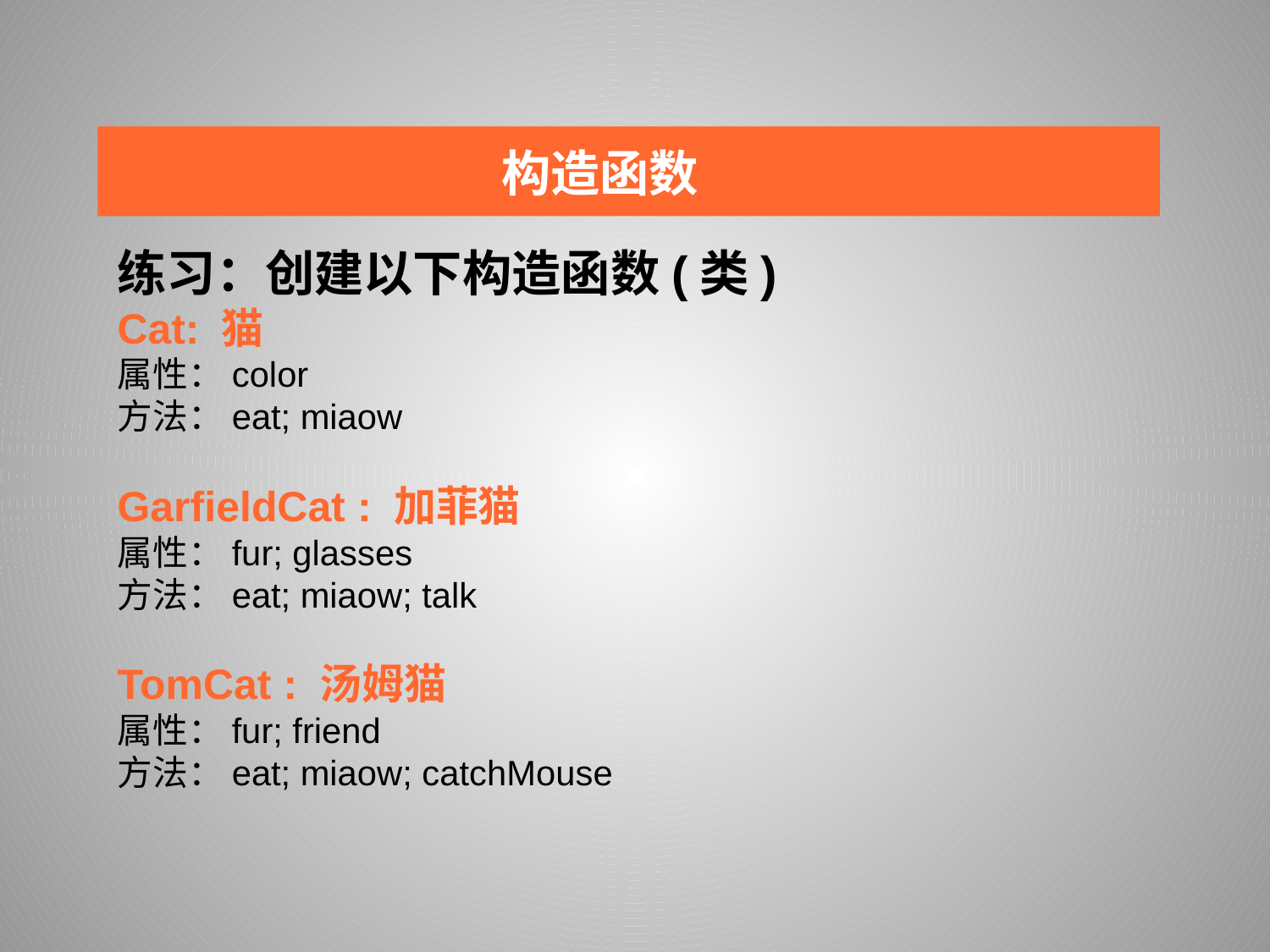

构造函数
练习：创建以下构造函数(类)
Cat: 猫
属性：color
方法：eat; miaow

GarfieldCat : 加菲猫
属性：fur; glasses
方法：eat; miaow; talk

TomCat : 汤姆猫
属性：fur; friend
方法：eat; miaow; catchMouse